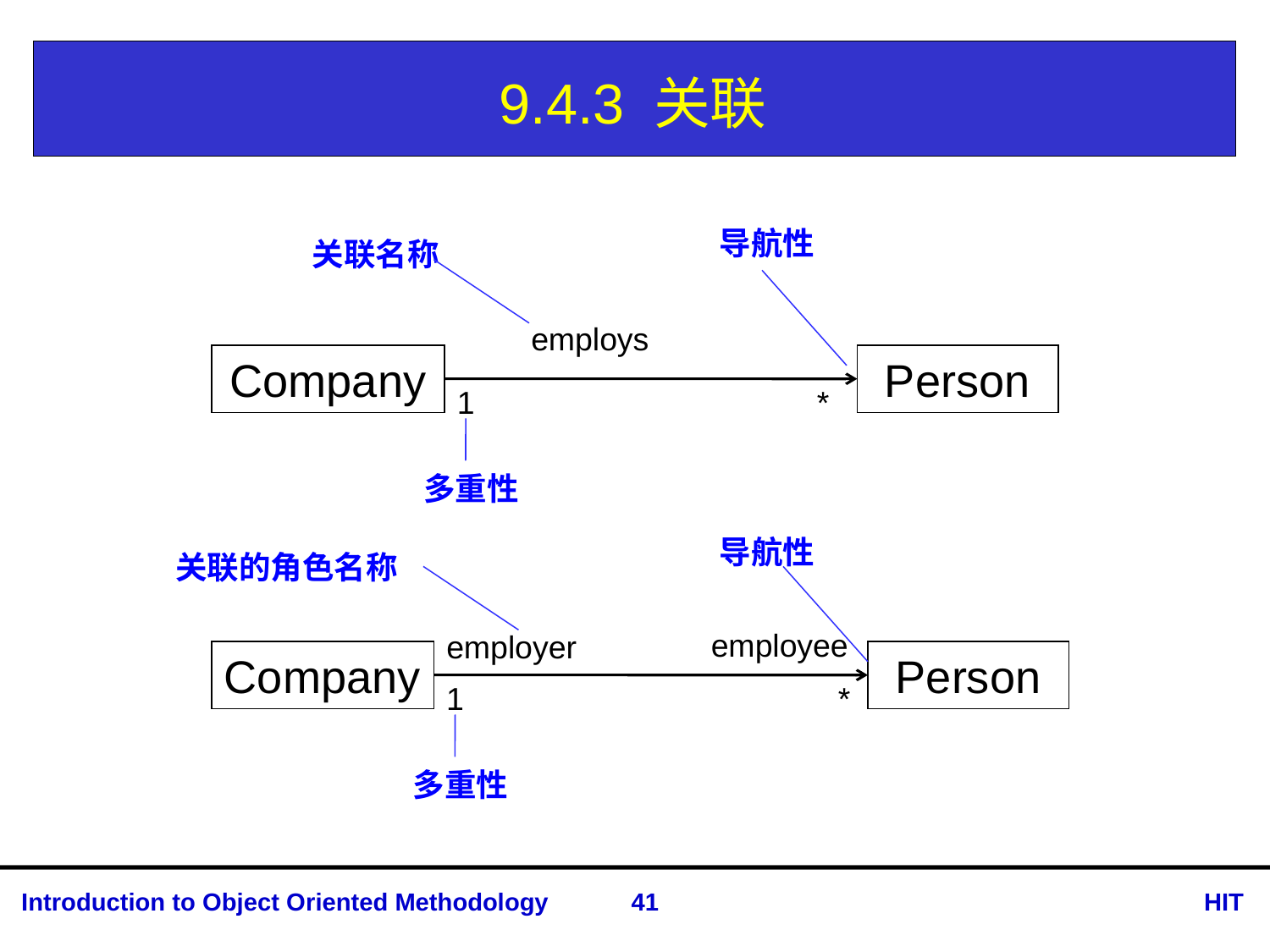

# 9.4.3 关联
导航性
关联名称

employs
Person
Company
1
*

多重性
导航性
关联的角色名称

employee
employer
Person
Company
1
*

多重性